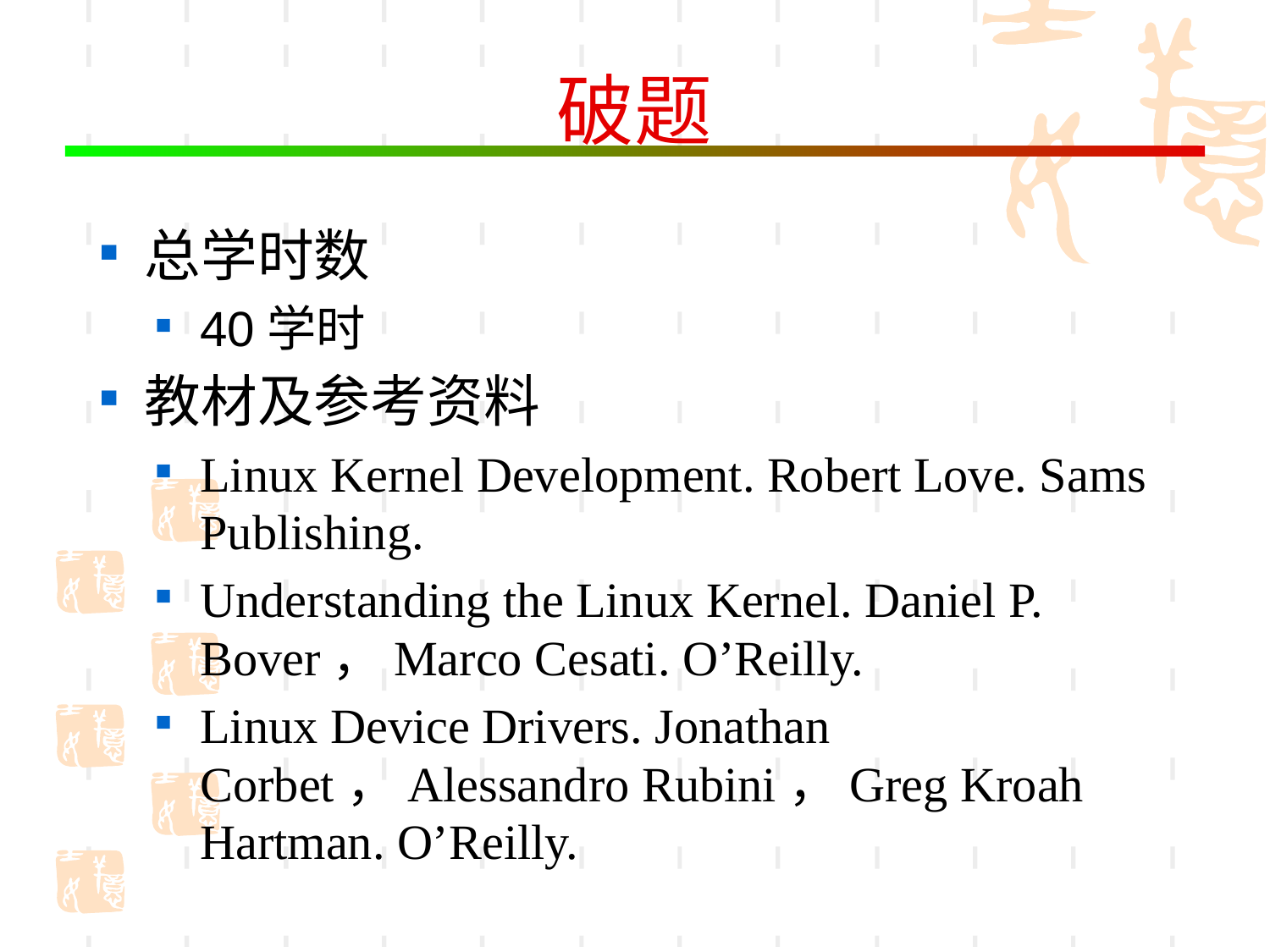

# 破题
总学时数
40学时
教材及参考资料
Linux Kernel Development. Robert Love. Sams Publishing.
Understanding the Linux Kernel. Daniel P. Bover，Marco Cesati. O’Reilly.
Linux Device Drivers. Jonathan Corbet，Alessandro Rubini，Greg Kroah Hartman. O’Reilly.